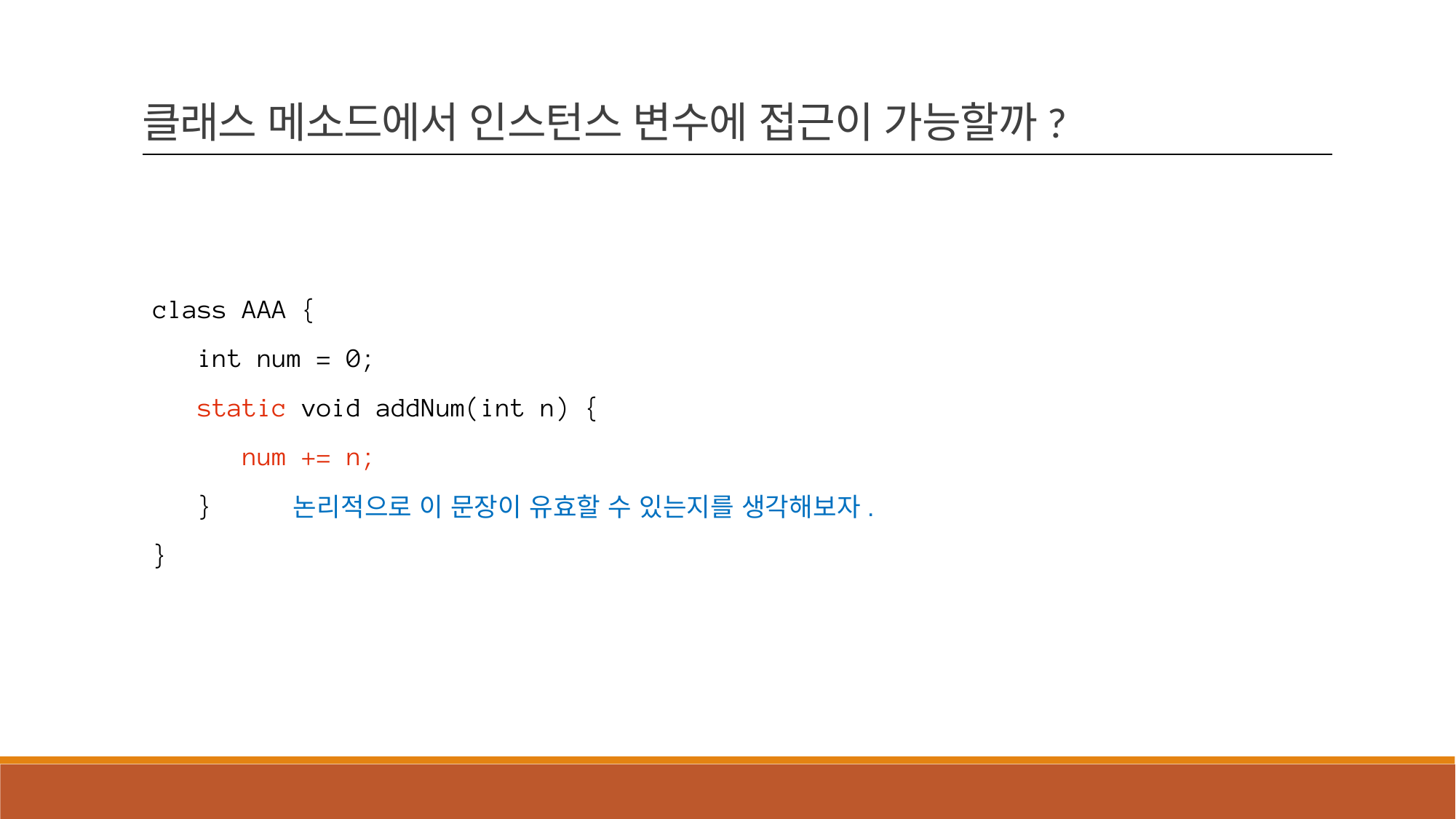

클래스 메소드에서 인스턴스 변수에 접근이 가능할까?
class AAA {
   int num = 0;
   static void addNum(int n) {
      num += n;
   }
}
논리적으로 이 문장이 유효할 수 있는지를 생각해보자.